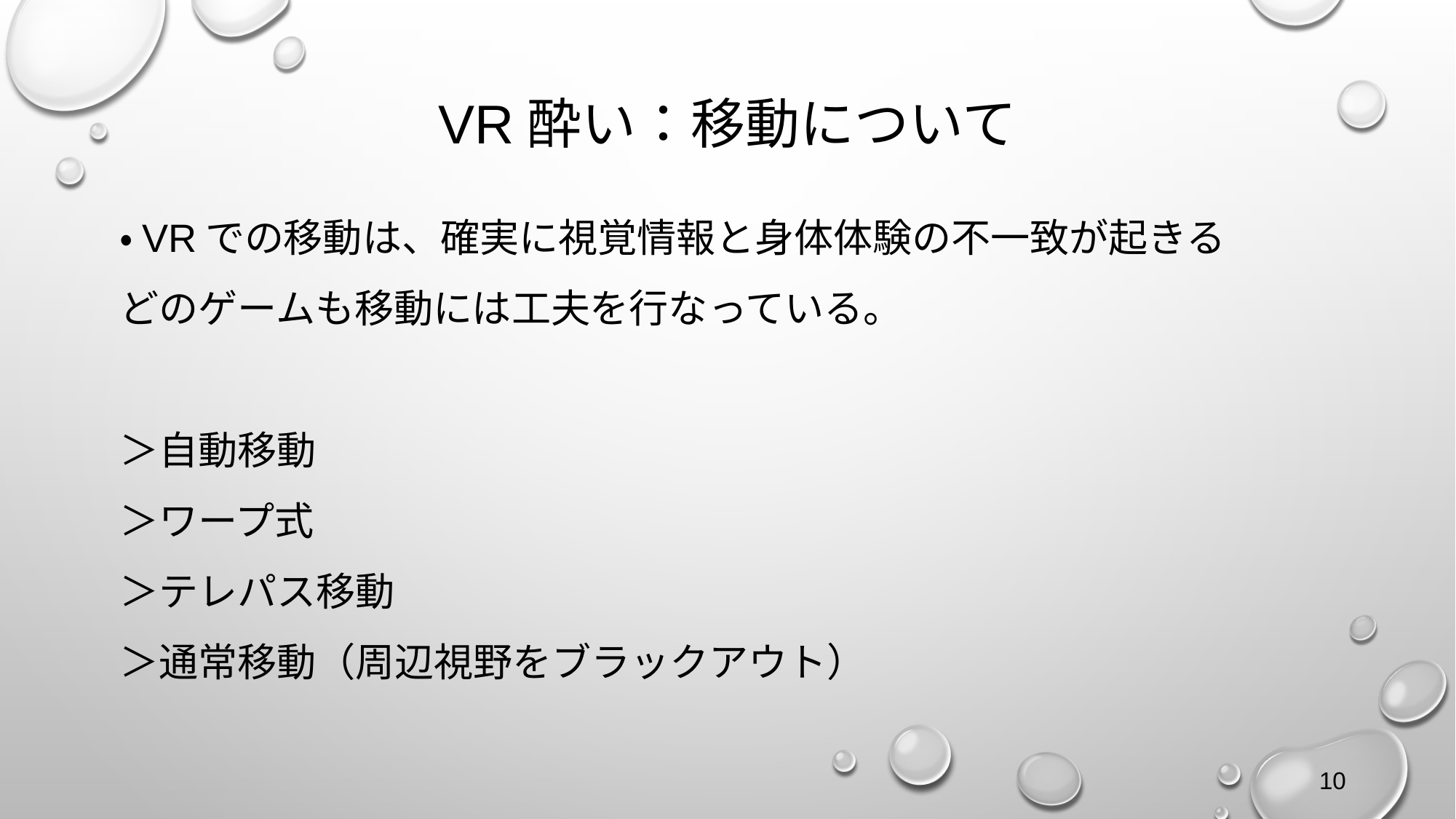

# VR酔い：移動について
・VRでの移動は、確実に視覚情報と身体体験の不一致が起きる
どのゲームも移動には工夫を行なっている。

＞自動移動
＞ワープ式
＞テレパス移動
＞通常移動（周辺視野をブラックアウト）
10